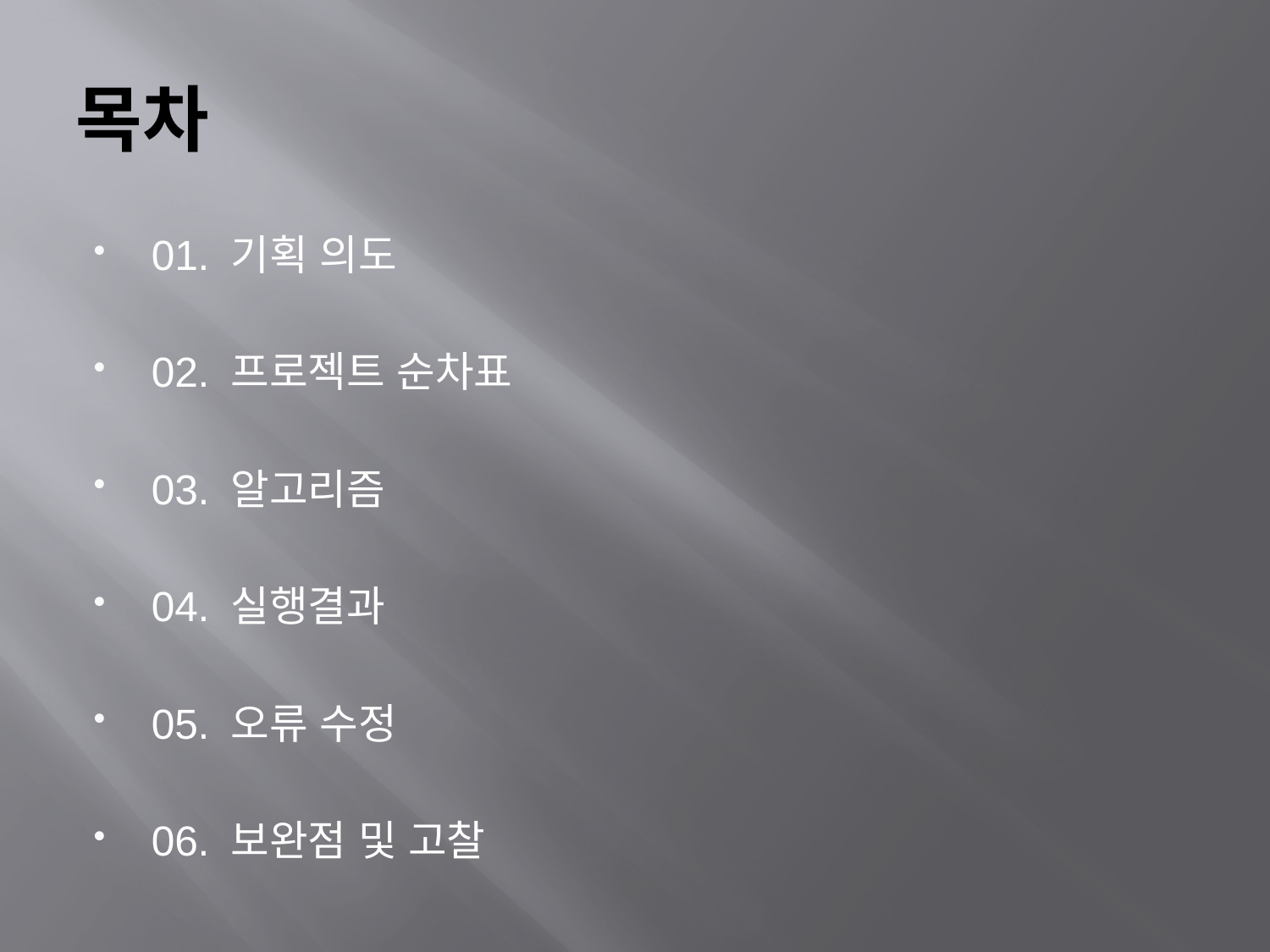

# 목차
01. 기획 의도

02. 프로젝트 순차표

03. 알고리즘

04. 실행결과

05. 오류 수정

06. 보완점 및 고찰